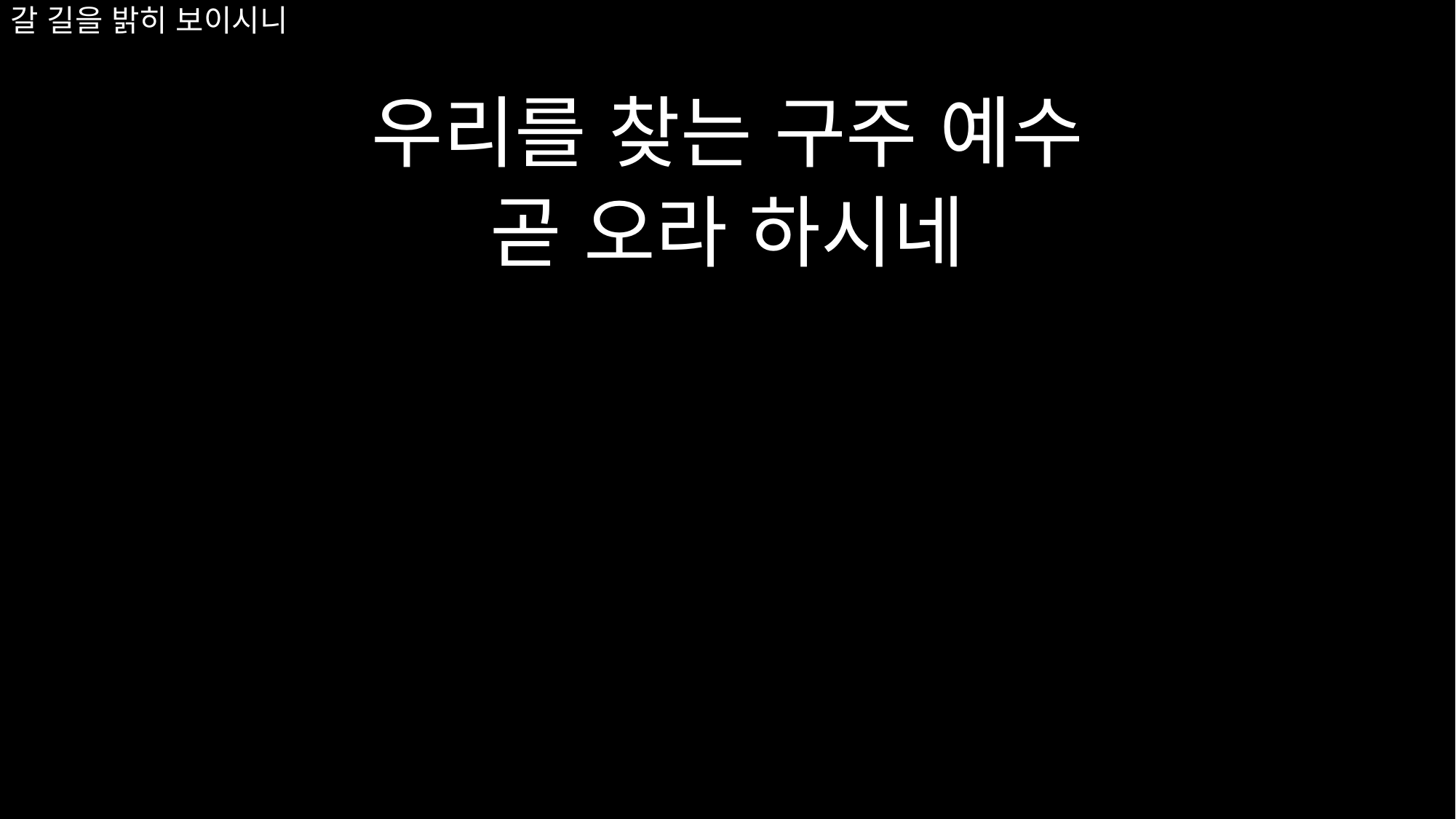

# 갈 길을 밝히 보이시니
우리를 찾는 구주 예수
곧 오라 하시네